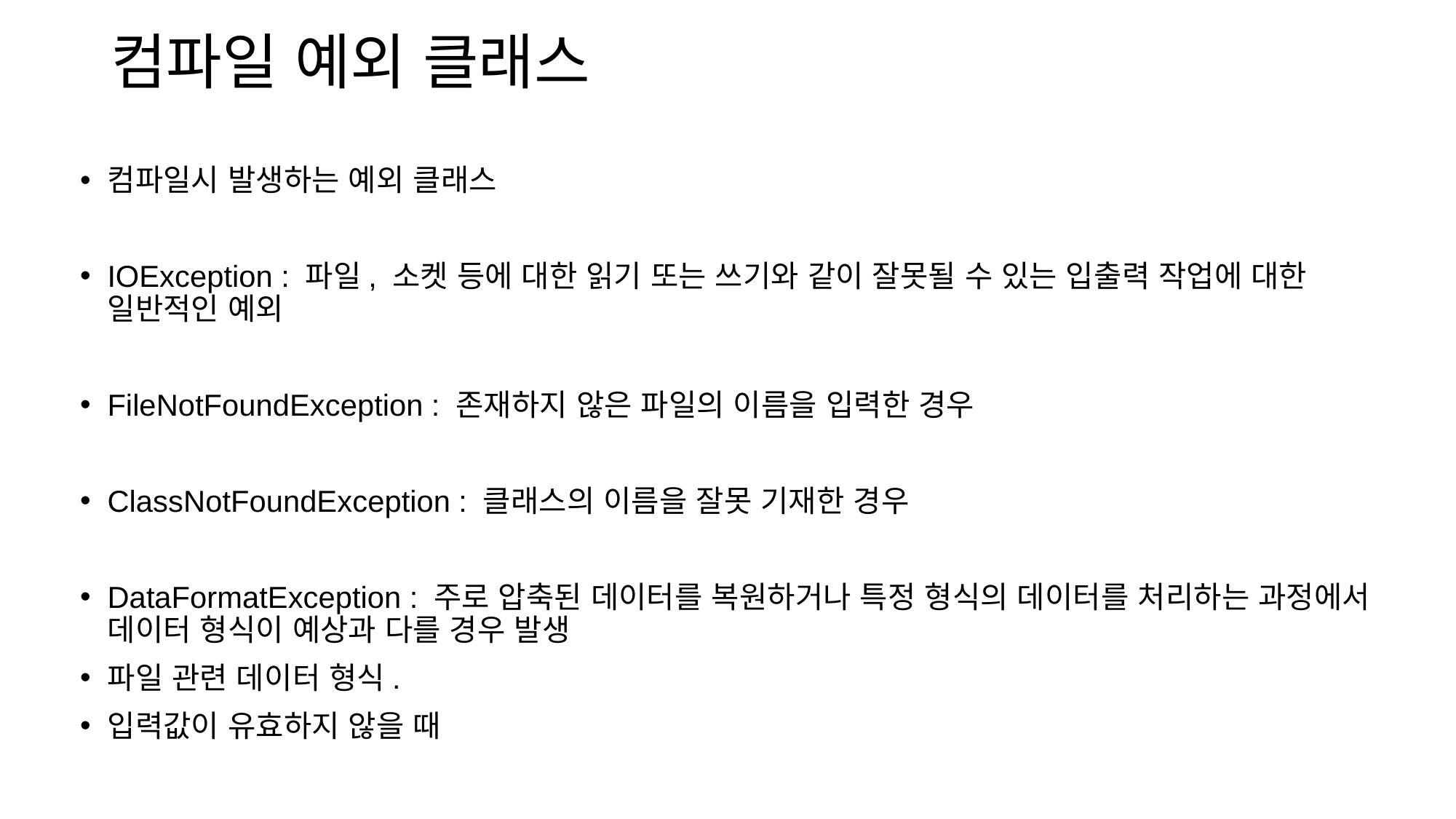

# 컴파일 예외 클래스
컴파일시 발생하는 예외 클래스

IOException : 파일, 소켓 등에 대한 읽기 또는 쓰기와 같이 잘못될 수 있는 입출력 작업에 대한 일반적인 예외

FileNotFoundException : 존재하지 않은 파일의 이름을 입력한 경우

ClassNotFoundException : 클래스의 이름을 잘못 기재한 경우

DataFormatException : 주로 압축된 데이터를 복원하거나 특정 형식의 데이터를 처리하는 과정에서 데이터 형식이 예상과 다를 경우 발생
파일 관련 데이터 형식.
입력값이 유효하지 않을 때